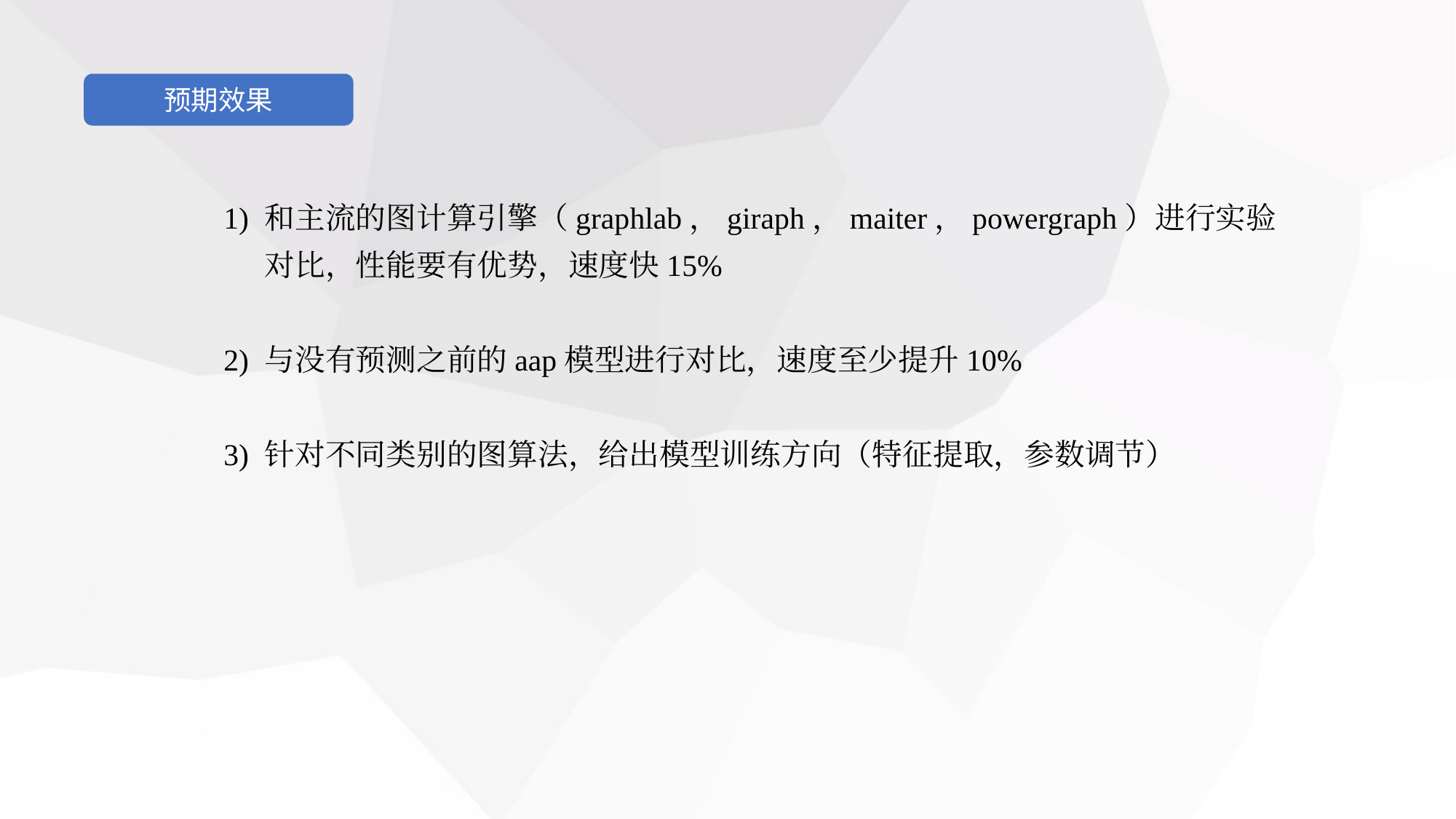

预期效果
和主流的图计算引擎（graphlab，giraph，maiter，powergraph）进行实验对比，性能要有优势，速度快15%

与没有预测之前的aap模型进行对比，速度至少提升10%

针对不同类别的图算法，给出模型训练方向（特征提取，参数调节）